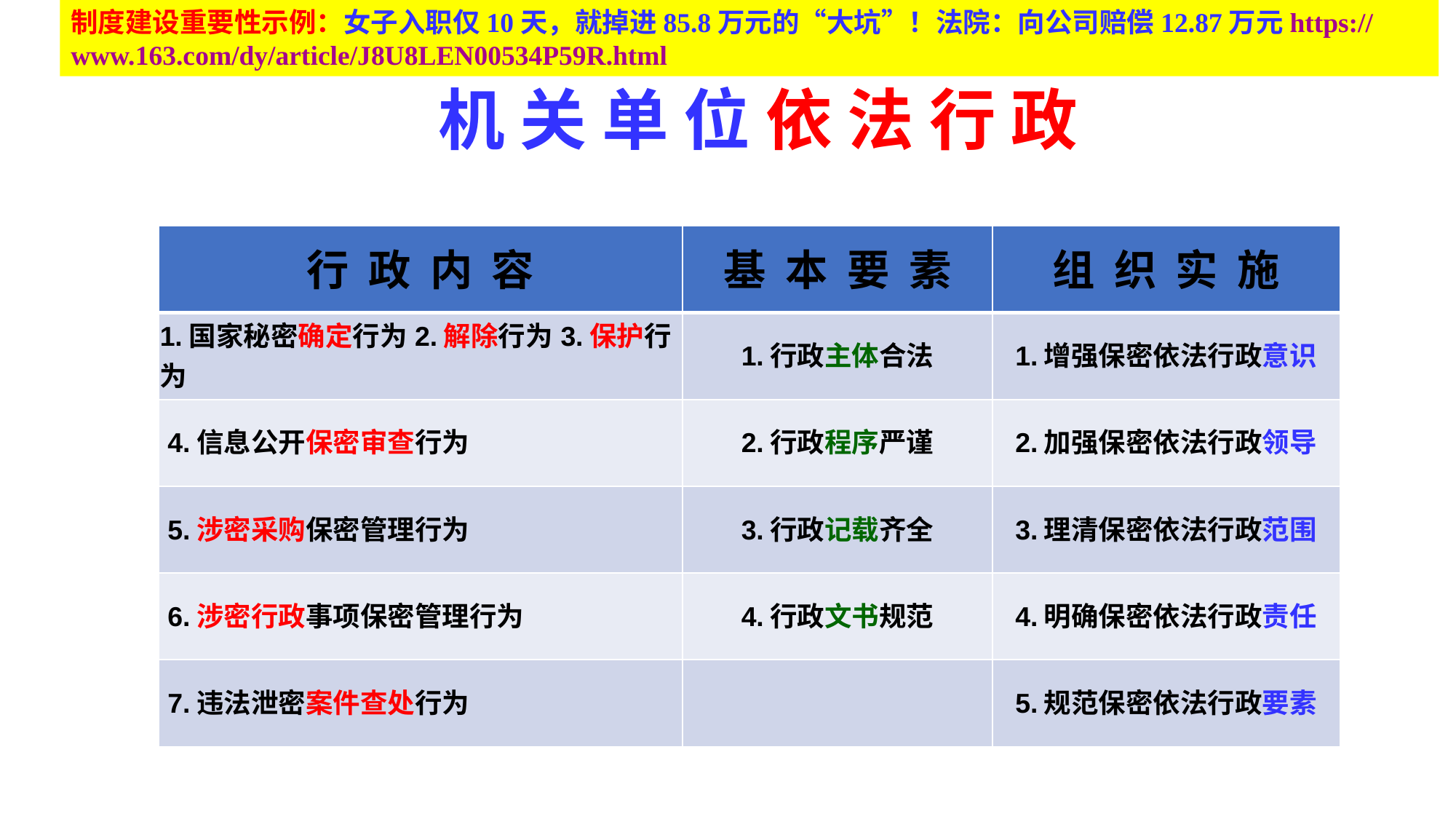

制度建设重要性示例：女子入职仅10天，就掉进85.8万元的“大坑”！法院：向公司赔偿12.87万元https://www.163.com/dy/article/J8U8LEN00534P59R.html
# 机 关 单 位 依 法 行 政
| 行 政 内 容 | 基 本 要 素 | 组 织 实 施 |
| --- | --- | --- |
| 1.国家秘密确定行为2.解除行为3.保护行为 | 1.行政主体合法 | 1.增强保密依法行政意识 |
| 4.信息公开保密审查行为 | 2.行政程序严谨 | 2.加强保密依法行政领导 |
| 5.涉密采购保密管理行为 | 3.行政记载齐全 | 3.理清保密依法行政范围 |
| 6.涉密行政事项保密管理行为 | 4.行政文书规范 | 4.明确保密依法行政责任 |
| 7.违法泄密案件查处行为 |  | 5.规范保密依法行政要素 |